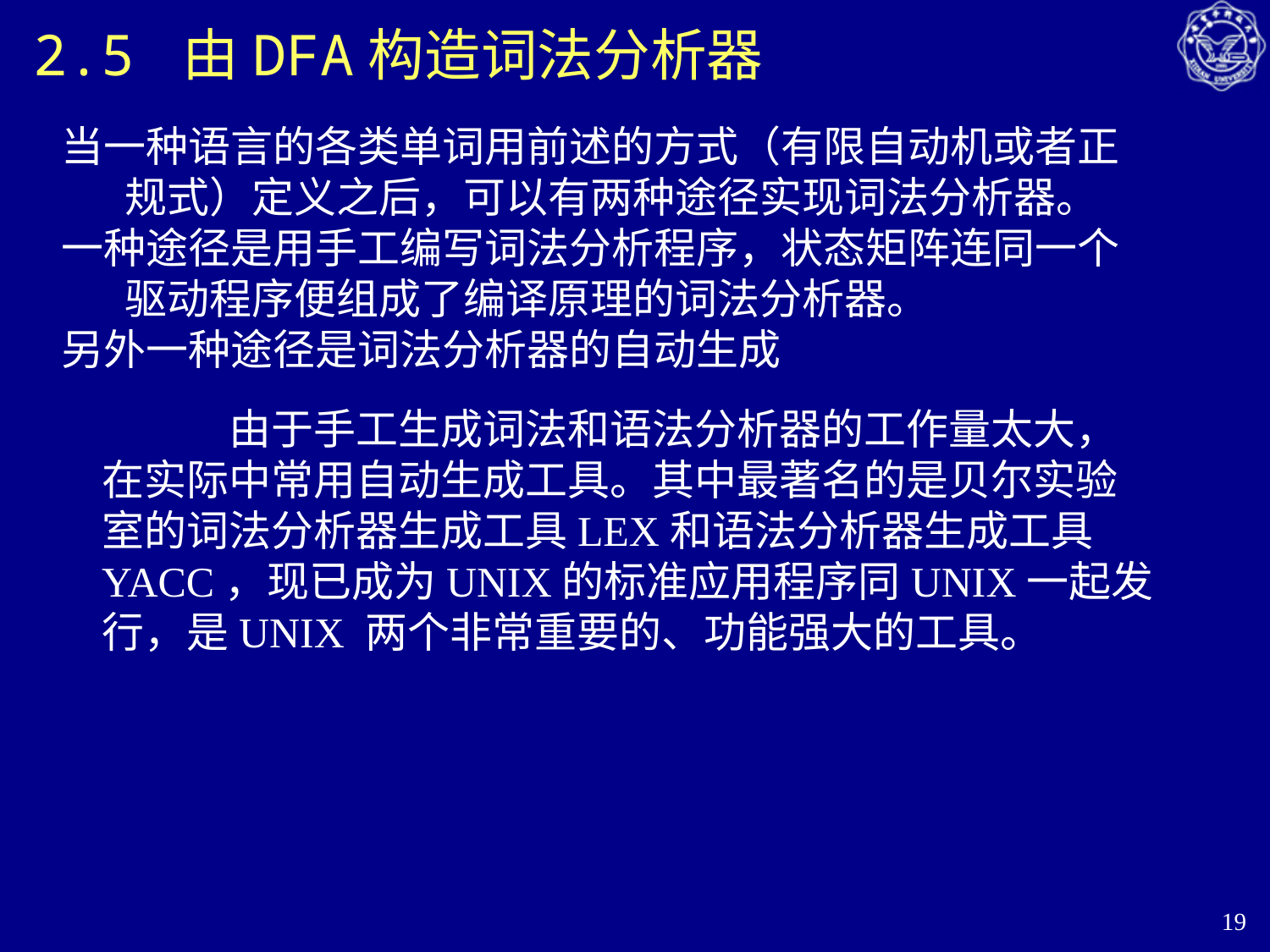

# 2.5 由DFA构造词法分析器
当一种语言的各类单词用前述的方式（有限自动机或者正规式）定义之后，可以有两种途径实现词法分析器。
一种途径是用手工编写词法分析程序，状态矩阵连同一个驱动程序便组成了编译原理的词法分析器。
另外一种途径是词法分析器的自动生成
	由于手工生成词法和语法分析器的工作量太大，在实际中常用自动生成工具。其中最著名的是贝尔实验室的词法分析器生成工具LEX和语法分析器生成工具YACC，现已成为UNIX的标准应用程序同UNIX一起发行，是UNIX 两个非常重要的、功能强大的工具。
19